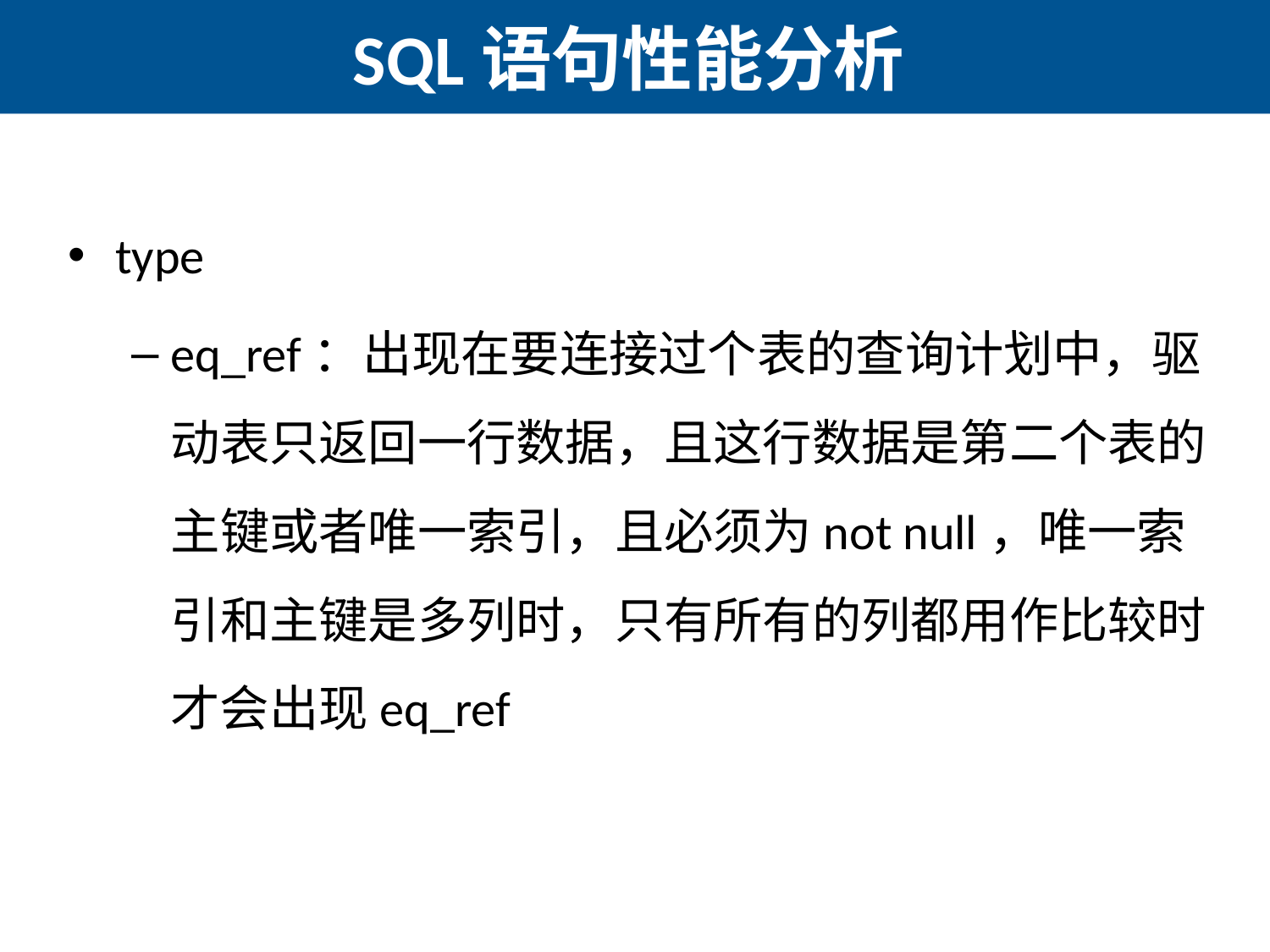

# SQL语句性能分析
type
eq_ref：出现在要连接过个表的查询计划中，驱动表只返回一行数据，且这行数据是第二个表的主键或者唯一索引，且必须为not null，唯一索引和主键是多列时，只有所有的列都用作比较时才会出现eq_ref